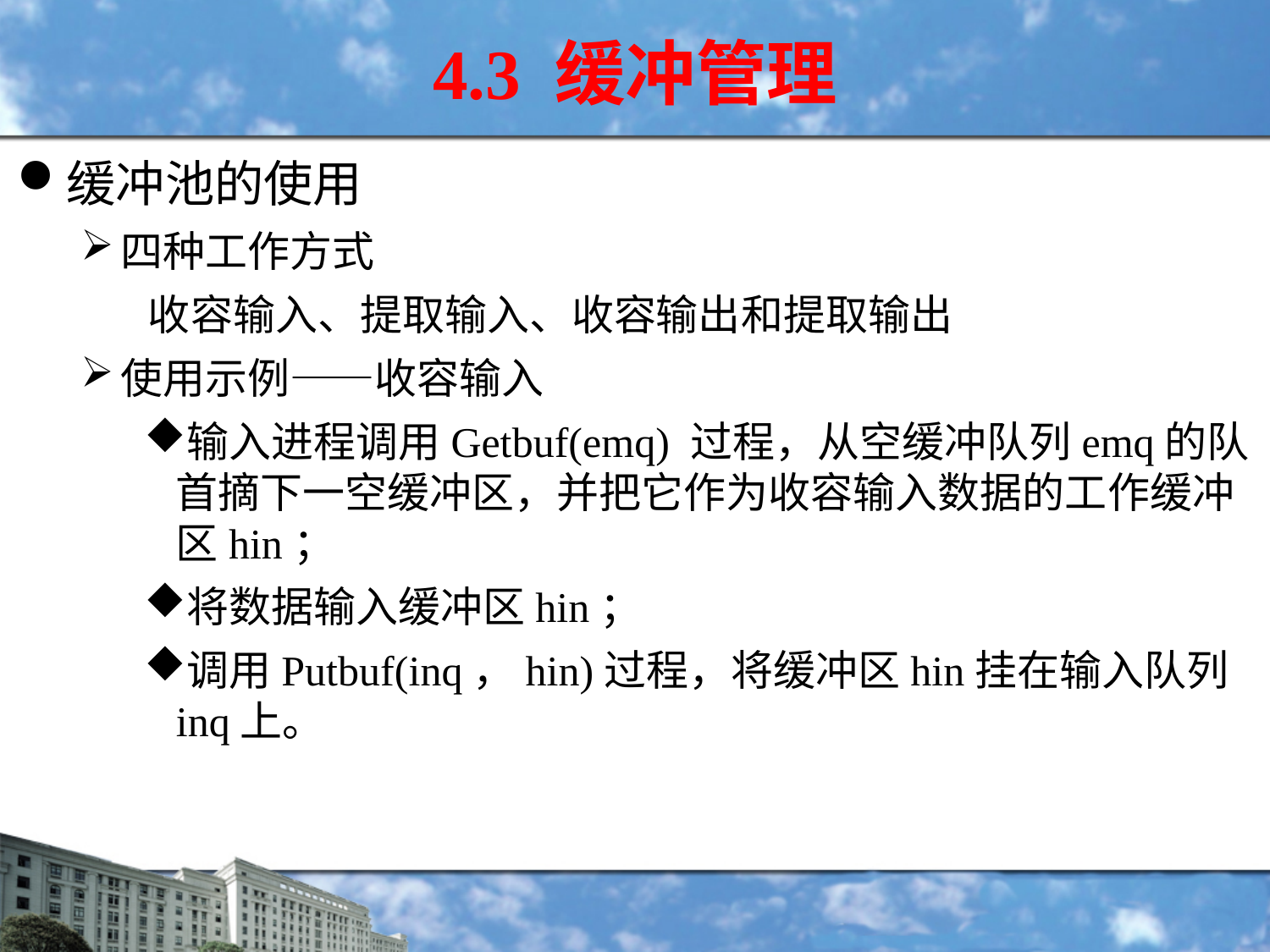

4.3 缓冲管理
缓冲池的使用
四种工作方式
      收容输入、提取输入、收容输出和提取输出
使用示例——收容输入
输入进程调用Getbuf(emq) 过程，从空缓冲队列emq的队首摘下一空缓冲区，并把它作为收容输入数据的工作缓冲区hin；
将数据输入缓冲区hin；
调用Putbuf(inq，hin)过程，将缓冲区hin挂在输入队列inq上。